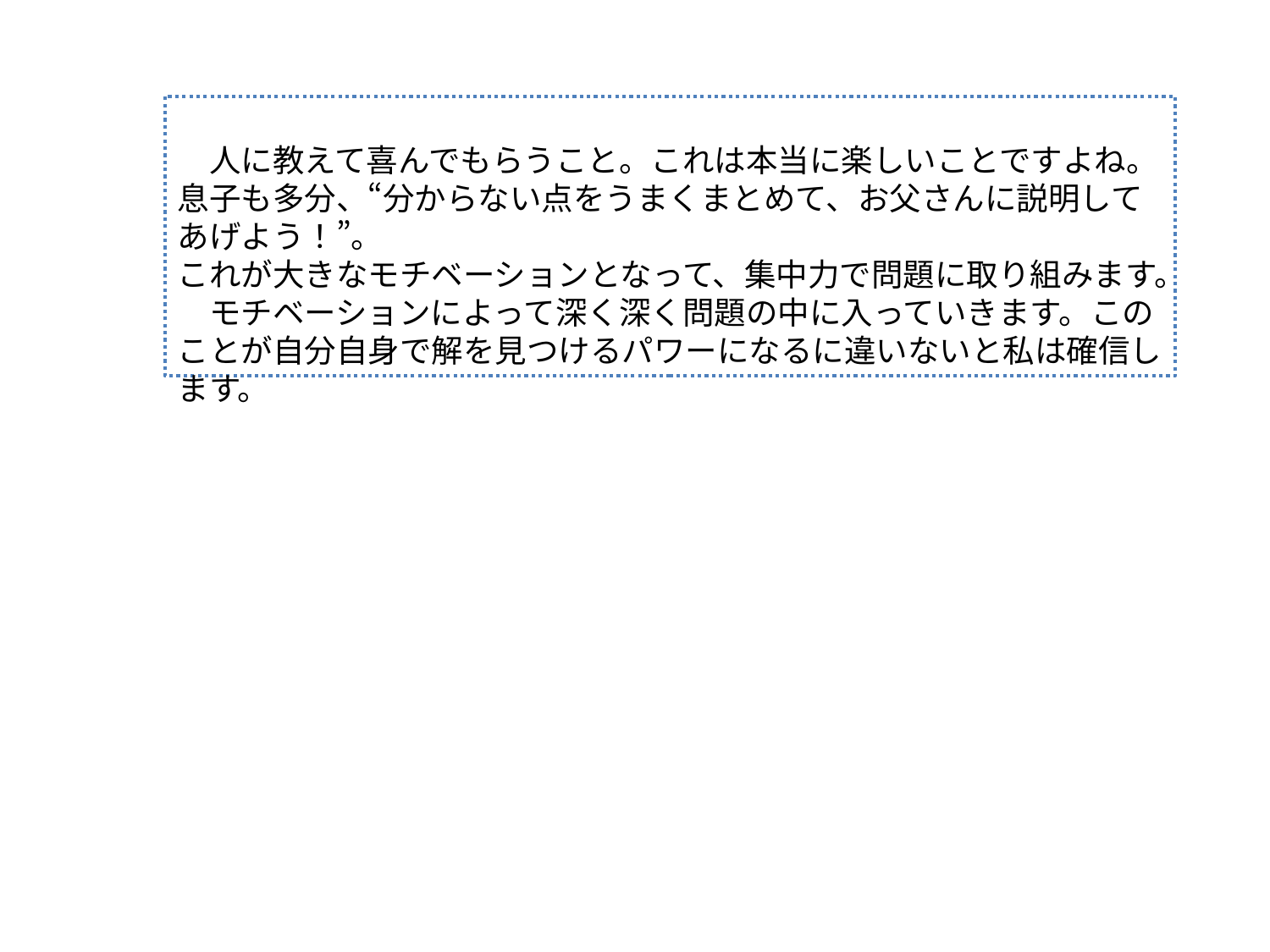

人に教えて喜んでもらうこと。これは本当に楽しいことですよね。息子も多分、“分からない点をうまくまとめて、お父さんに説明してあげよう！”。
これが大きなモチベーションとなって、集中力で問題に取り組みます。
　モチベーションによって深く深く問題の中に入っていきます。このことが自分自身で解を見つけるパワーになるに違いないと私は確信します。